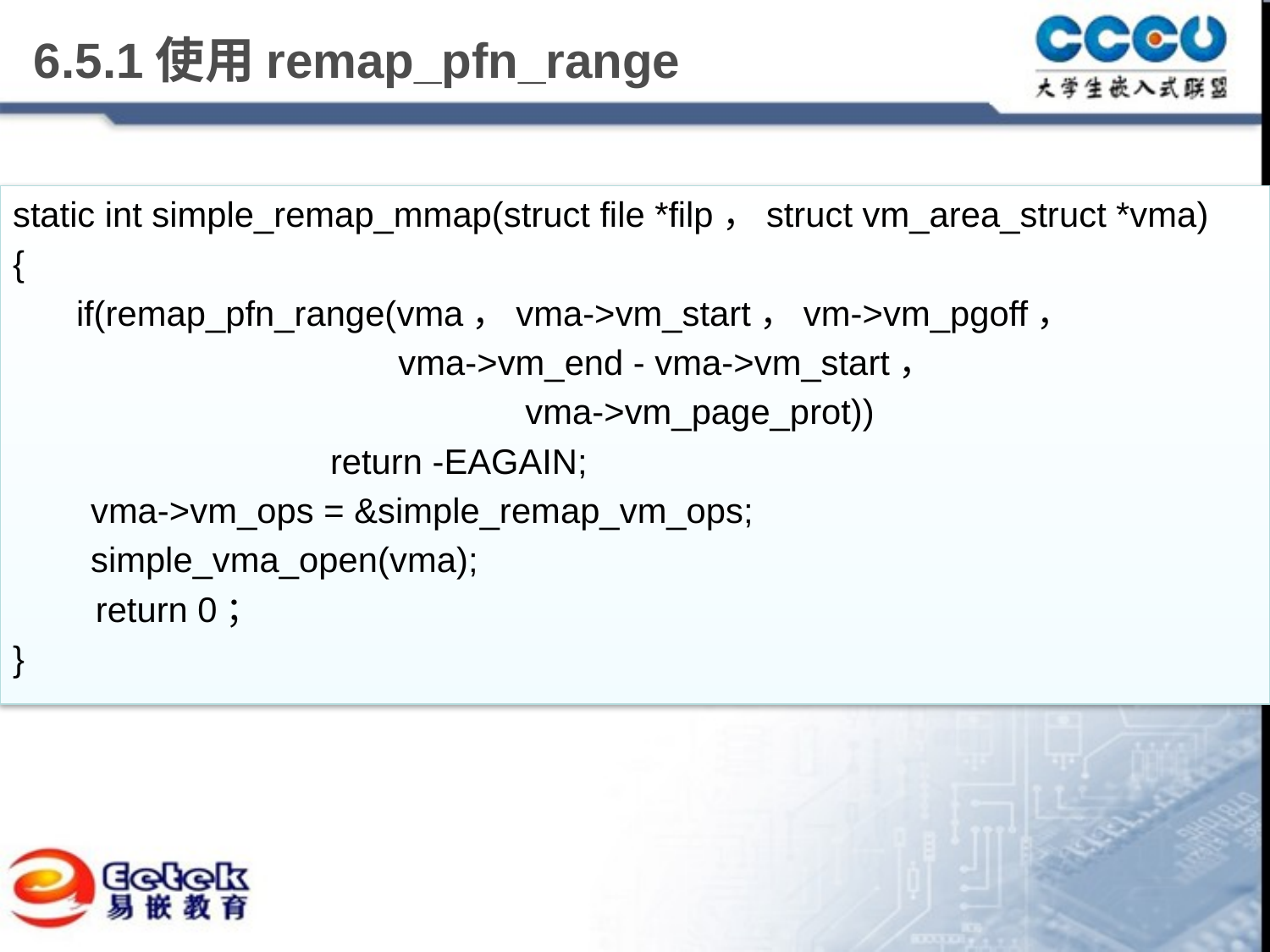

# 6.5.1使用remap_pfn_range
static int simple_remap_mmap(struct file *filp，struct vm_area_struct *vma)
{
	if(remap_pfn_range(vma，vma->vm_start，vm->vm_pgoff，
			       vma->vm_end - vma->vm_start，
   				       vma->vm_page_prot))
   			return -EAGAIN;
        vma->vm_ops = &simple_remap_vm_ops;
        simple_vma_open(vma);
	  return 0；
}